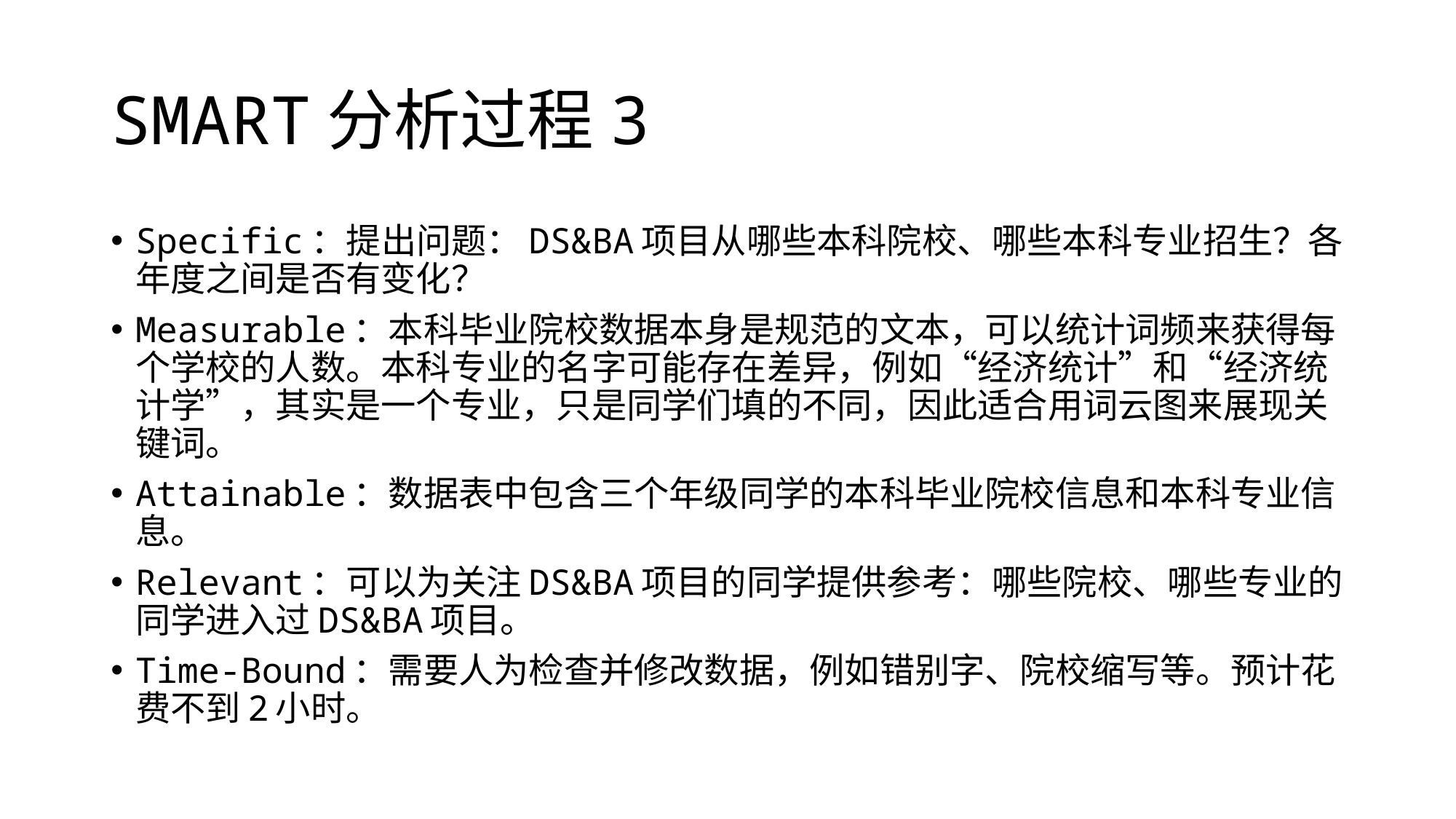

# SMART分析过程3
Specific：提出问题：DS&BA项目从哪些本科院校、哪些本科专业招生？各年度之间是否有变化？
Measurable：本科毕业院校数据本身是规范的文本，可以统计词频来获得每个学校的人数。本科专业的名字可能存在差异，例如“经济统计”和“经济统计学”，其实是一个专业，只是同学们填的不同，因此适合用词云图来展现关键词。
Attainable：数据表中包含三个年级同学的本科毕业院校信息和本科专业信息。
Relevant：可以为关注DS&BA项目的同学提供参考：哪些院校、哪些专业的同学进入过DS&BA项目。
Time-Bound：需要人为检查并修改数据，例如错别字、院校缩写等。预计花费不到2小时。